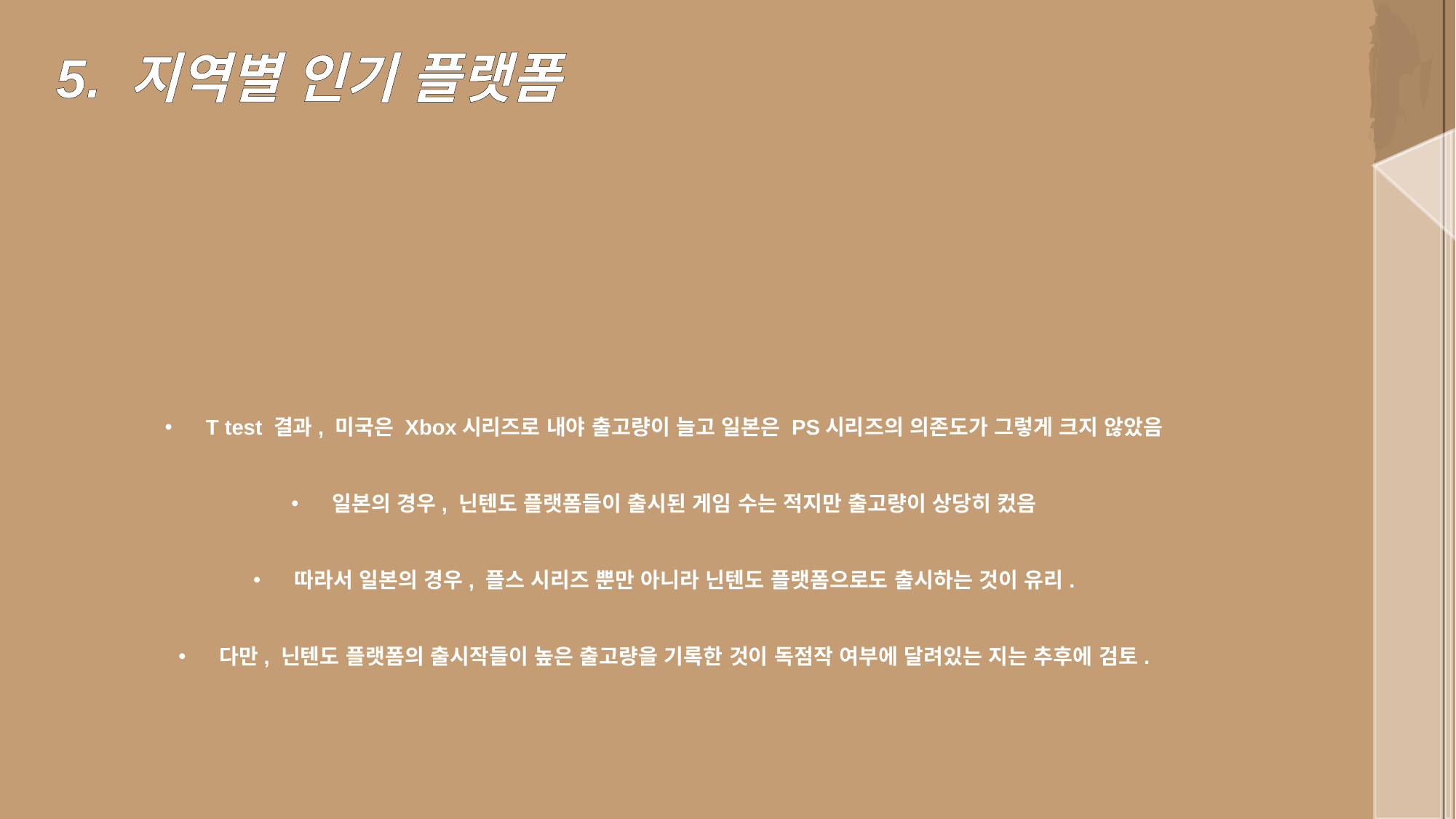

5. 지역별 인기 플랫폼

T test 결과, 미국은 Xbox시리즈로 내야 출고량이 늘고 일본은 PS시리즈의 의존도가 그렇게 크지 않았음

일본의 경우, 닌텐도 플랫폼들이 출시된 게임 수는 적지만 출고량이 상당히 컸음

따라서 일본의 경우, 플스 시리즈 뿐만 아니라 닌텐도 플랫폼으로도 출시하는 것이 유리.

다만, 닌텐도 플랫폼의 출시작들이 높은 출고량을 기록한 것이 독점작 여부에 달려있는 지는 추후에 검토.